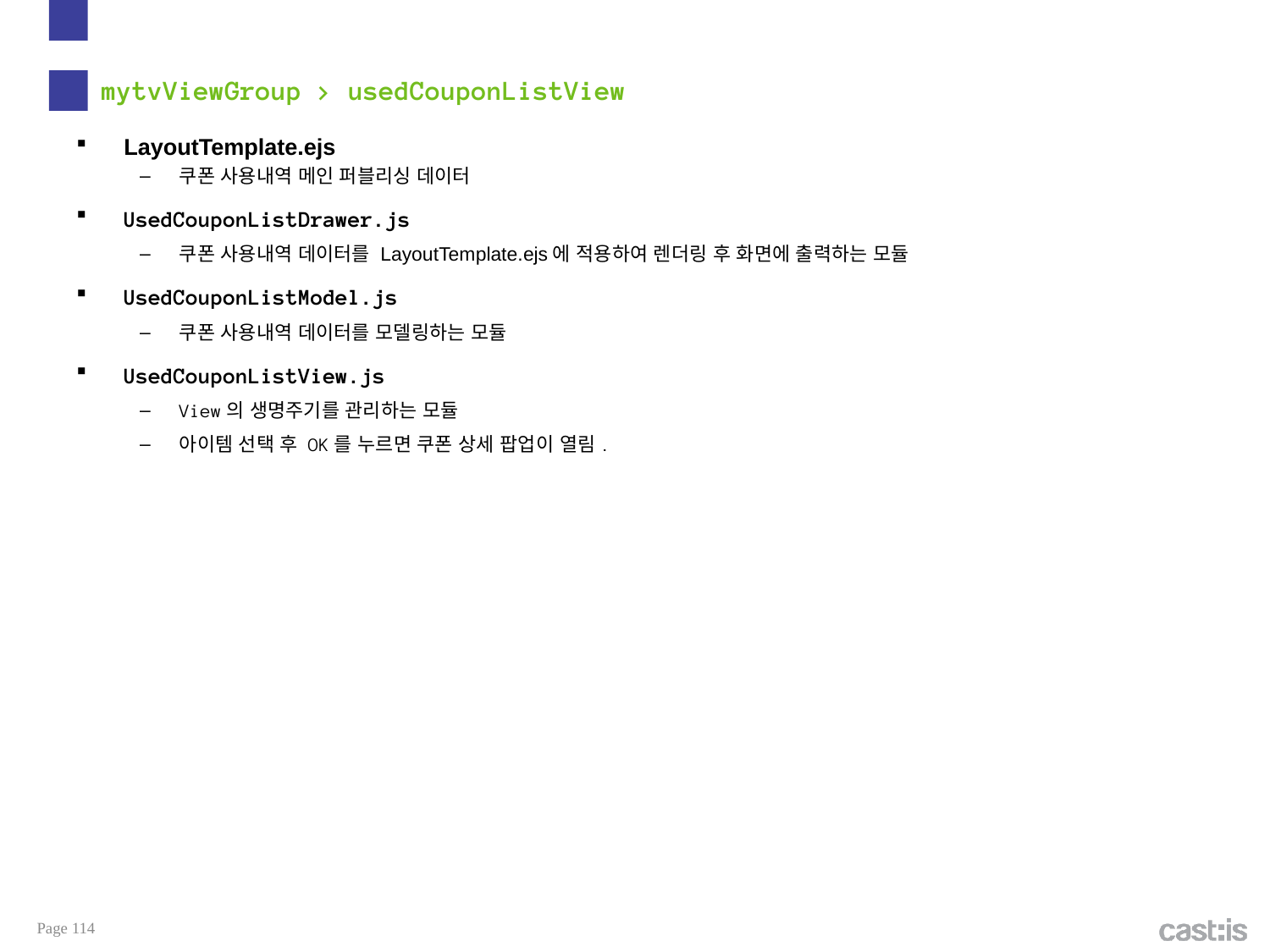

# mytvViewGroup > usedCouponListView
LayoutTemplate.ejs
쿠폰 사용내역 메인 퍼블리싱 데이터

UsedCouponListDrawer.js
쿠폰 사용내역 데이터를 LayoutTemplate.ejs에 적용하여 렌더링 후 화면에 출력하는 모듈

UsedCouponListModel.js
쿠폰 사용내역 데이터를 모델링하는 모듈

UsedCouponListView.js
View의 생명주기를 관리하는 모듈
아이템 선택 후 OK를 누르면 쿠폰 상세 팝업이 열림.

Page 114